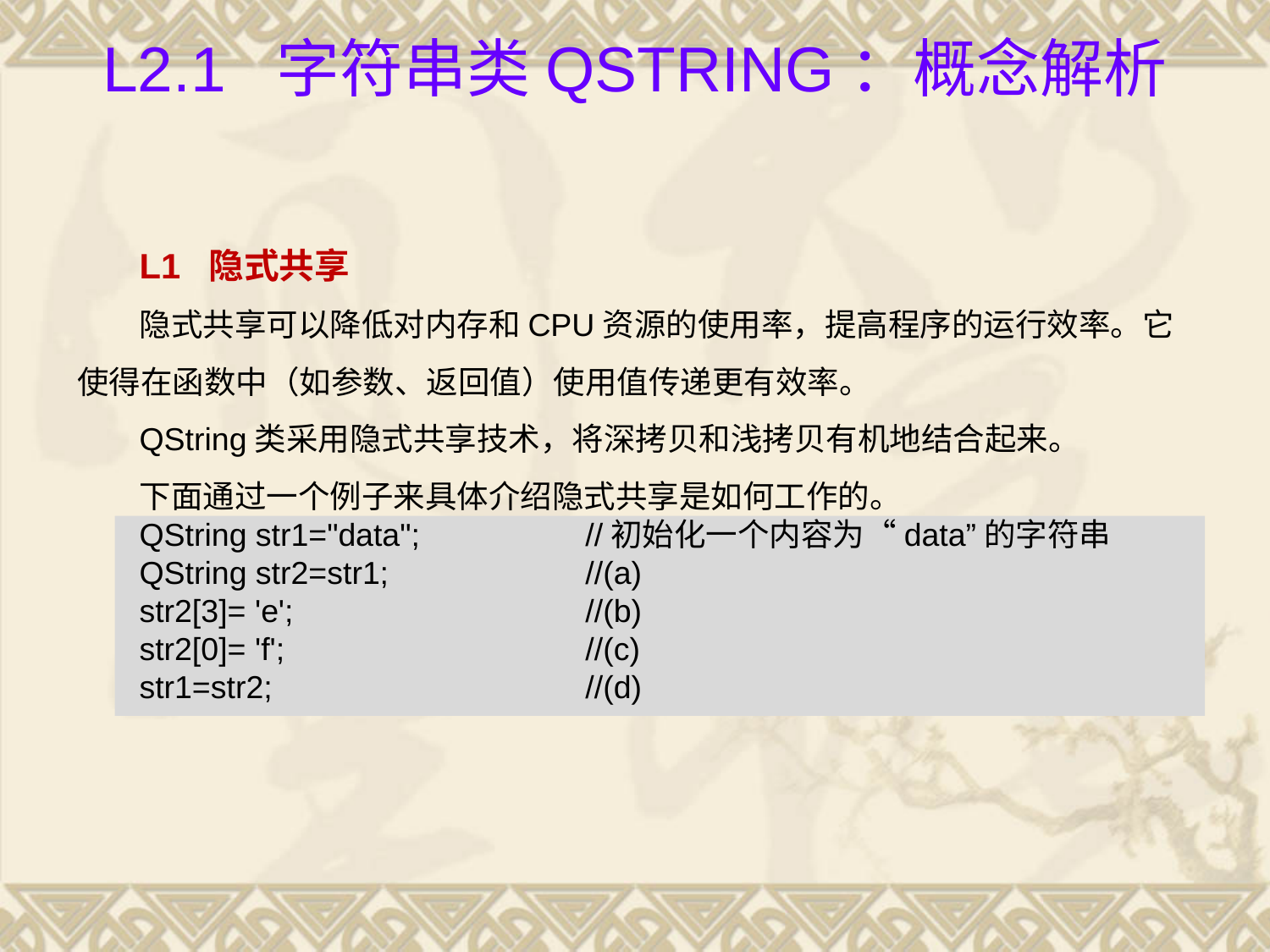

# L2.1  字符串类QString：概念解析
L1  隐式共享
隐式共享可以降低对内存和CPU资源的使用率，提高程序的运行效率。它使得在函数中（如参数、返回值）使用值传递更有效率。
QString类采用隐式共享技术，将深拷贝和浅拷贝有机地结合起来。
下面通过一个例子来具体介绍隐式共享是如何工作的。
QString str1="data";		//初始化一个内容为“data”的字符串
QString str2=str1;        	//(a)
str2[3]= 'e';             		//(b)
str2[0]= 'f';             		//(c)
str1=str2;			//(d)